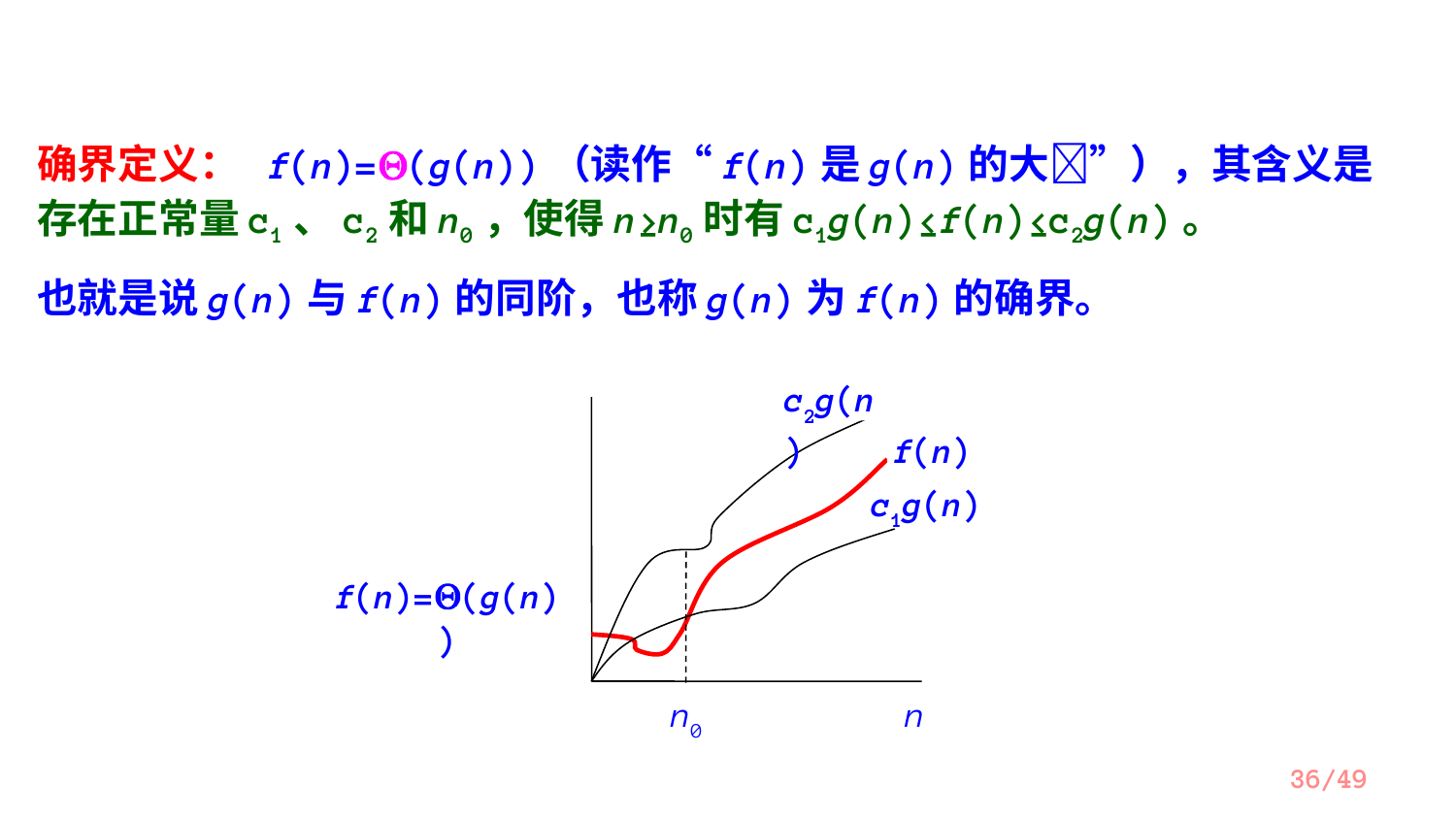

确界定义：  f(n)=Θ(g(n))（读作“f(n)是g(n)的大Θ”），其含义是存在正常量c1、c2和n0，使得n≥n0时有c1g(n)≤f(n)≤c2g(n)。
也就是说g(n)与f(n)的同阶，也称g(n)为f(n)的确界。
c2g(n)

f(n)

c1g(n)
 f(n)=Θ(g(n))

n0
n
36/49